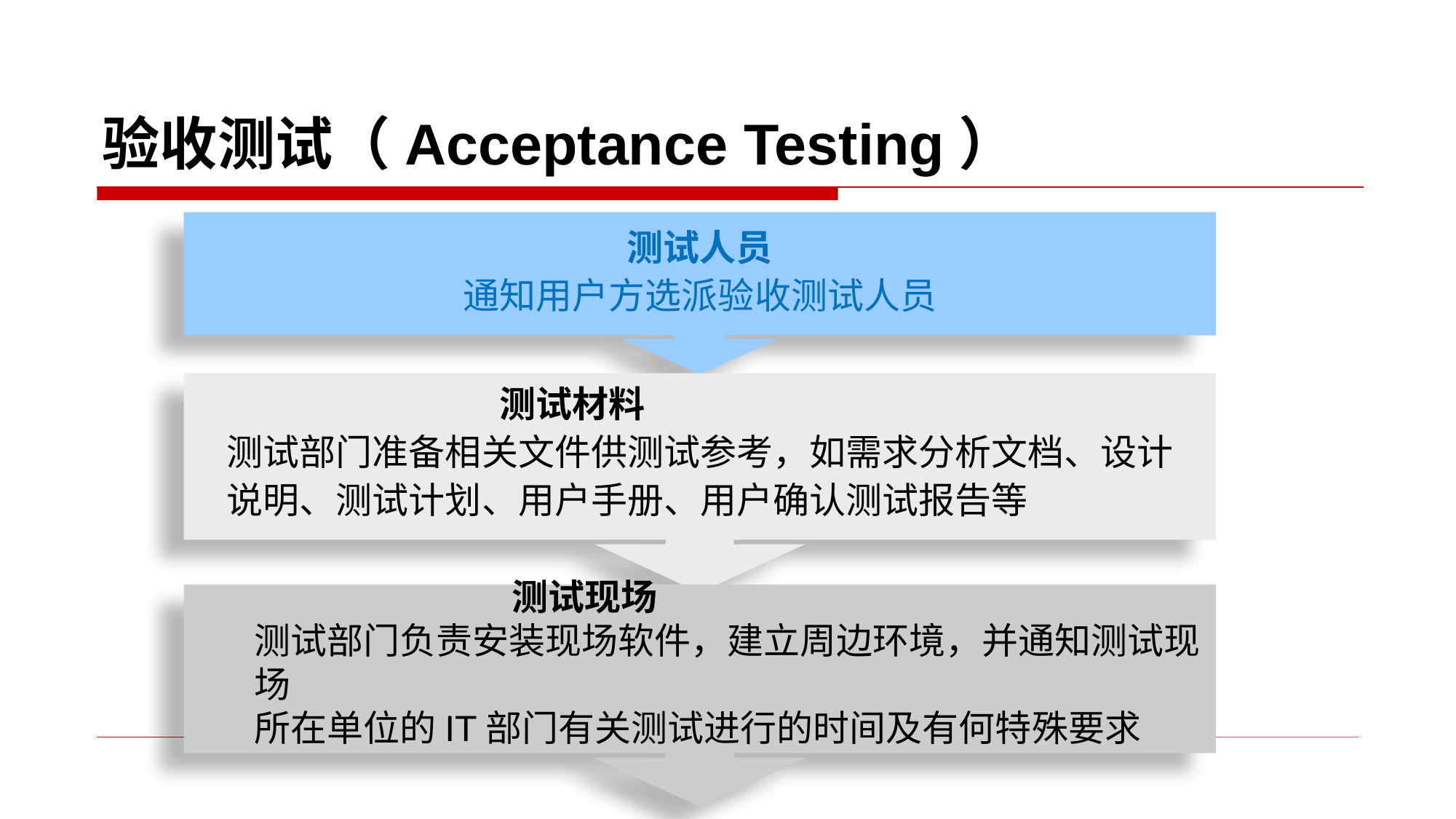

# 验收测试（Acceptance Testing）
测试人员
通知用户方选派验收测试人员

                                           测试材料
测试部门准备相关文件供测试参考，如需求分析文档、设计
说明、测试计划、用户手册、用户确认测试报告等

                                        测试现场
测试部门负责安装现场软件，建立周边环境，并通知测试现场
所在单位的IT部门有关测试进行的时间及有何特殊要求